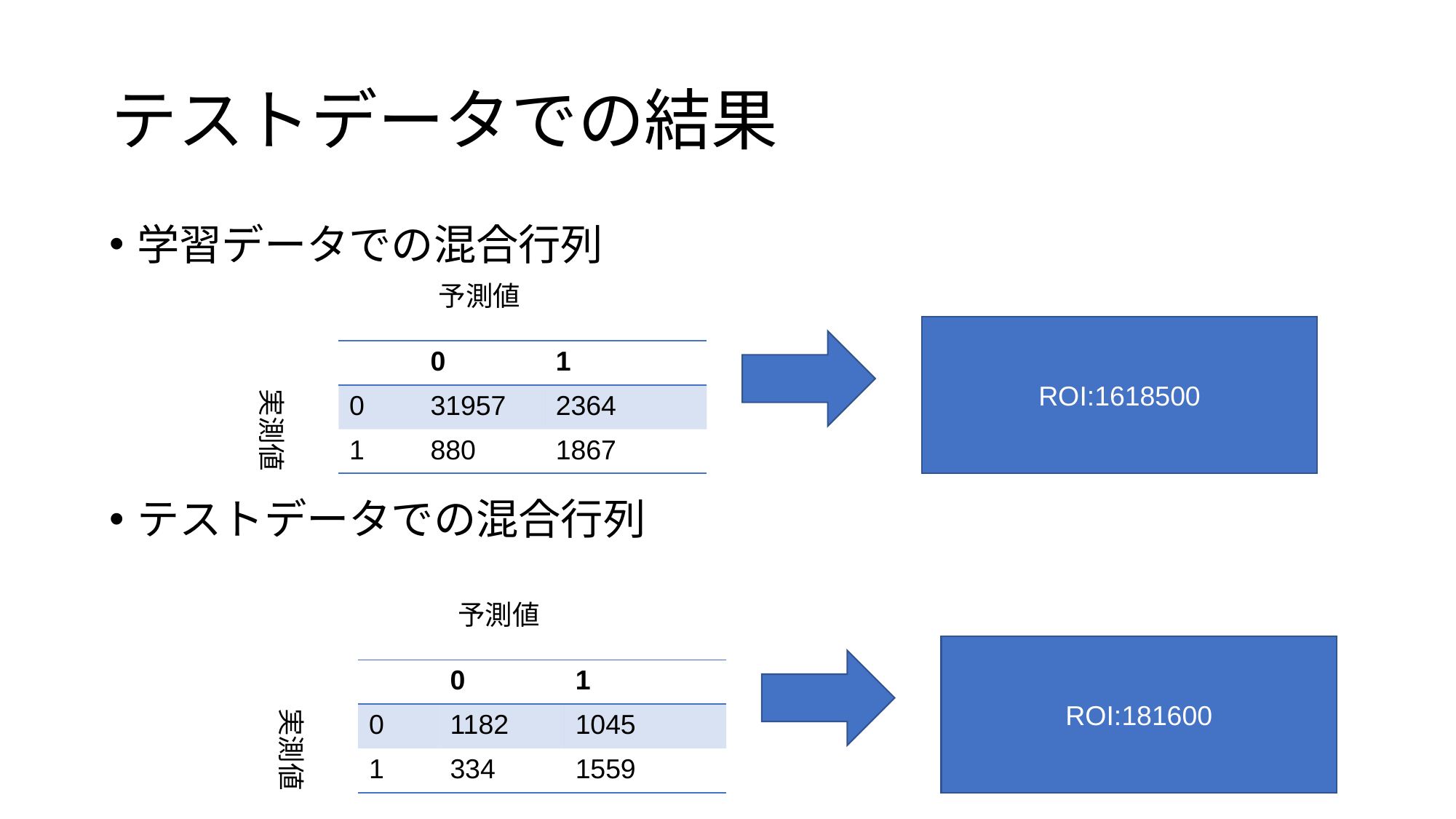

# テストデータでの結果
学習データでの混合行列

テストデータでの混合行列
予測値
ROI:1618500

|  | 0 | 1 |
| --- | --- | --- |
| 0 | 31957 | 2364 |
| 1 | 880 | 1867 |
実測値
予測値
ROI:181600

|  | 0 | 1 |
| --- | --- | --- |
| 0 | 1182 | 1045 |
| 1 | 334 | 1559 |
実測値